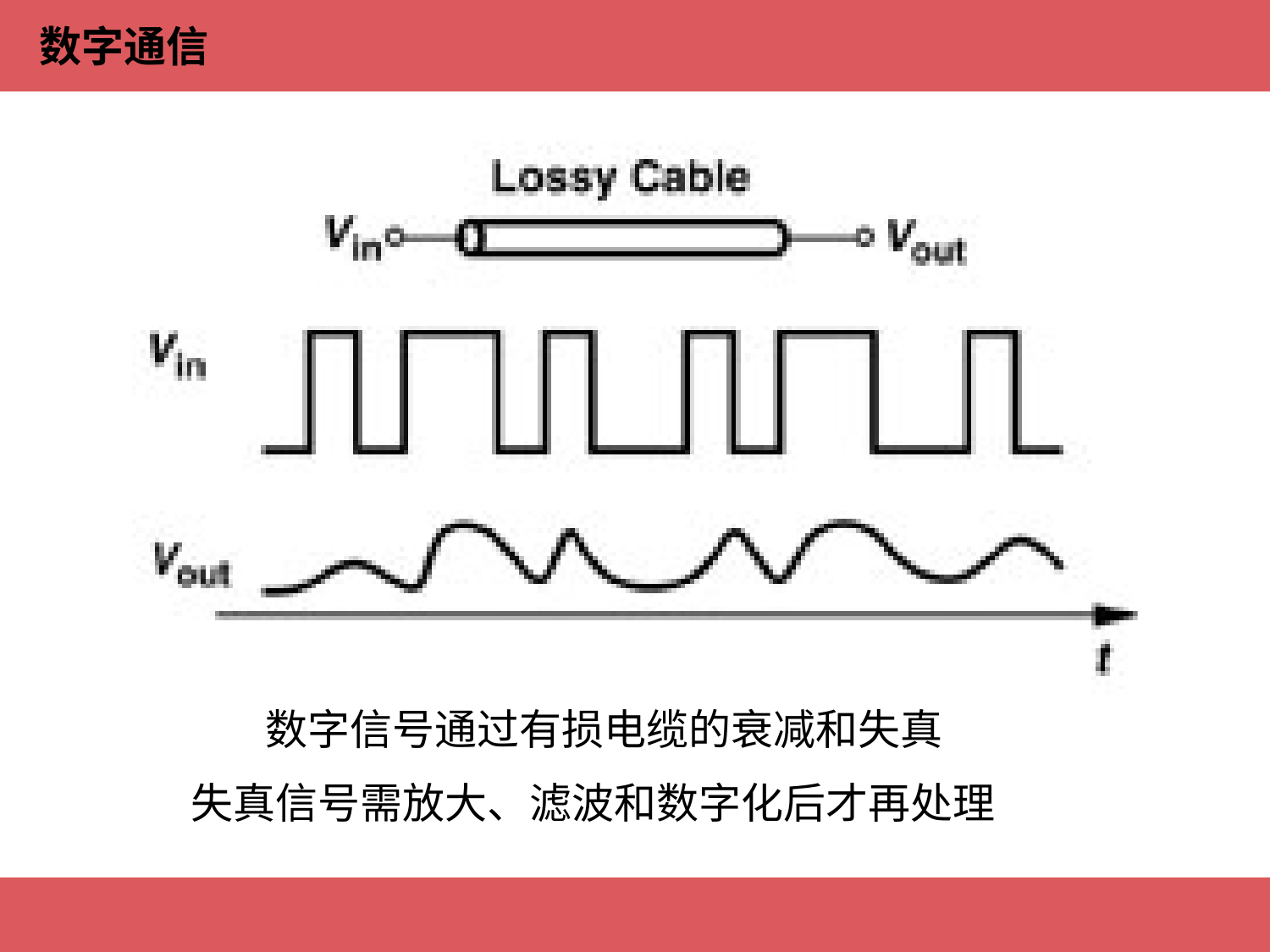

数字通信

数字信号通过有损电缆的衰减和失真  失真信号需放大、滤波和数字化后才再处理